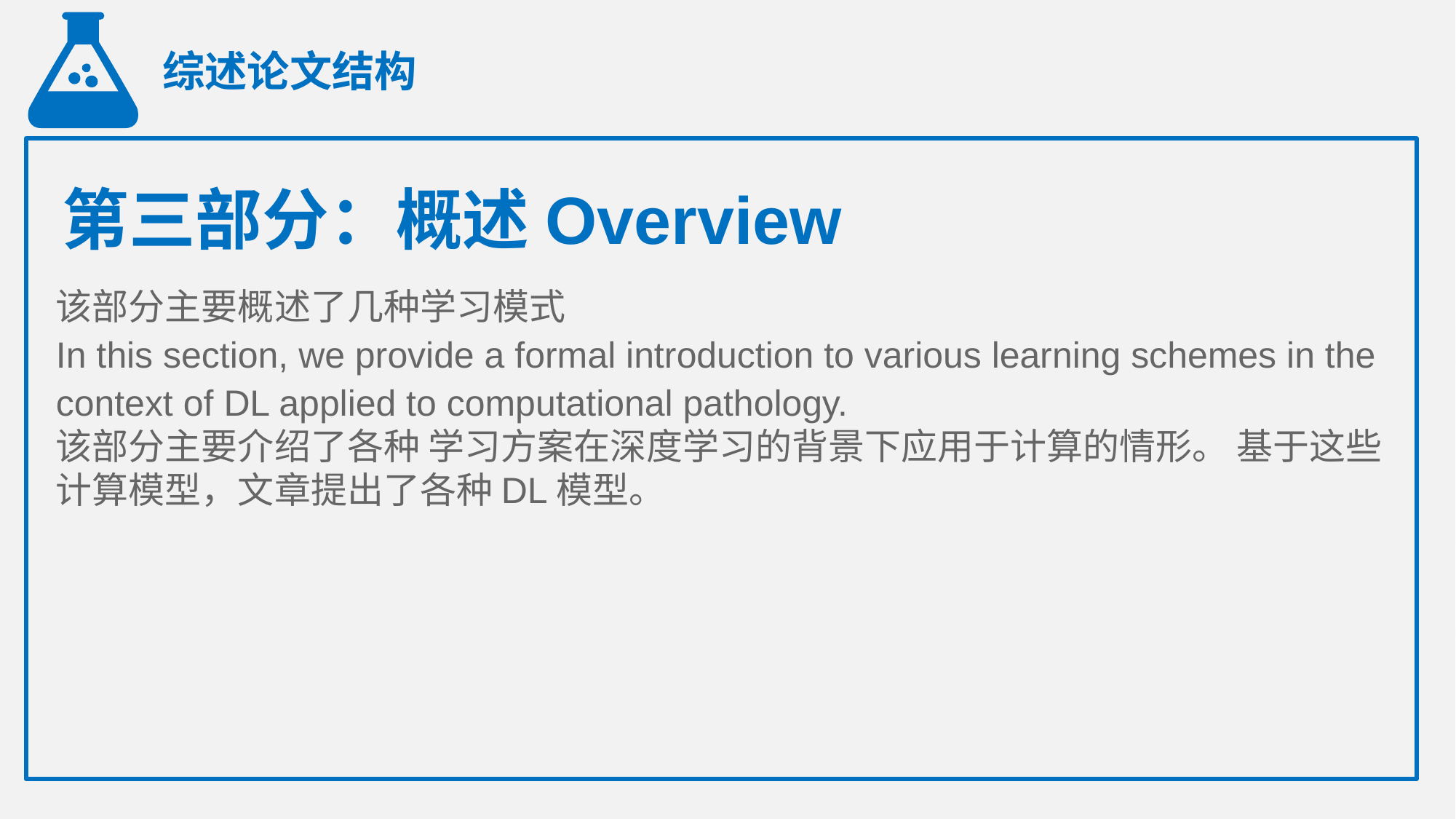

综述论文结构

第三部分：概述Overview
该部分主要概述了几种学习模式
In this section, we provide a formal introduction to various learning schemes in the context of DL applied to computational pathology.
该部分主要介绍了各种 学习方案在深度学习的背景下应用于计算的情形。 基于这些计算模型，文章提出了各种DL模型。